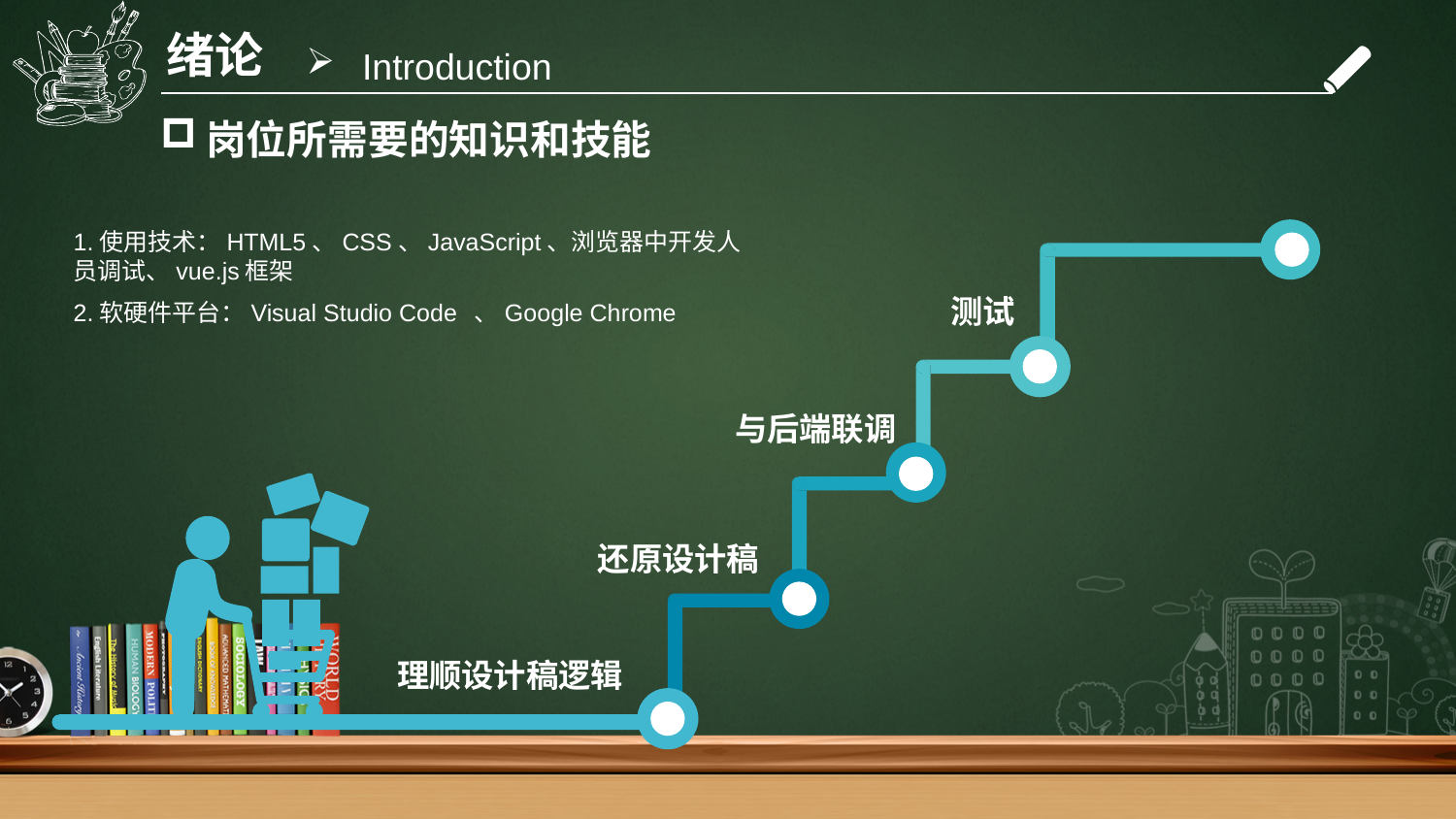

绪论
 Introduction

岗位所需要的知识和技能

1

测试

2

与后端联调

3

还原设计稿

4

理顺设计稿逻辑

5

1.使用技术：HTML5、CSS、JavaScript、浏览器中开发人员调试、vue.js框架
2.软硬件平台：Visual Studio Code 、Google Chrome